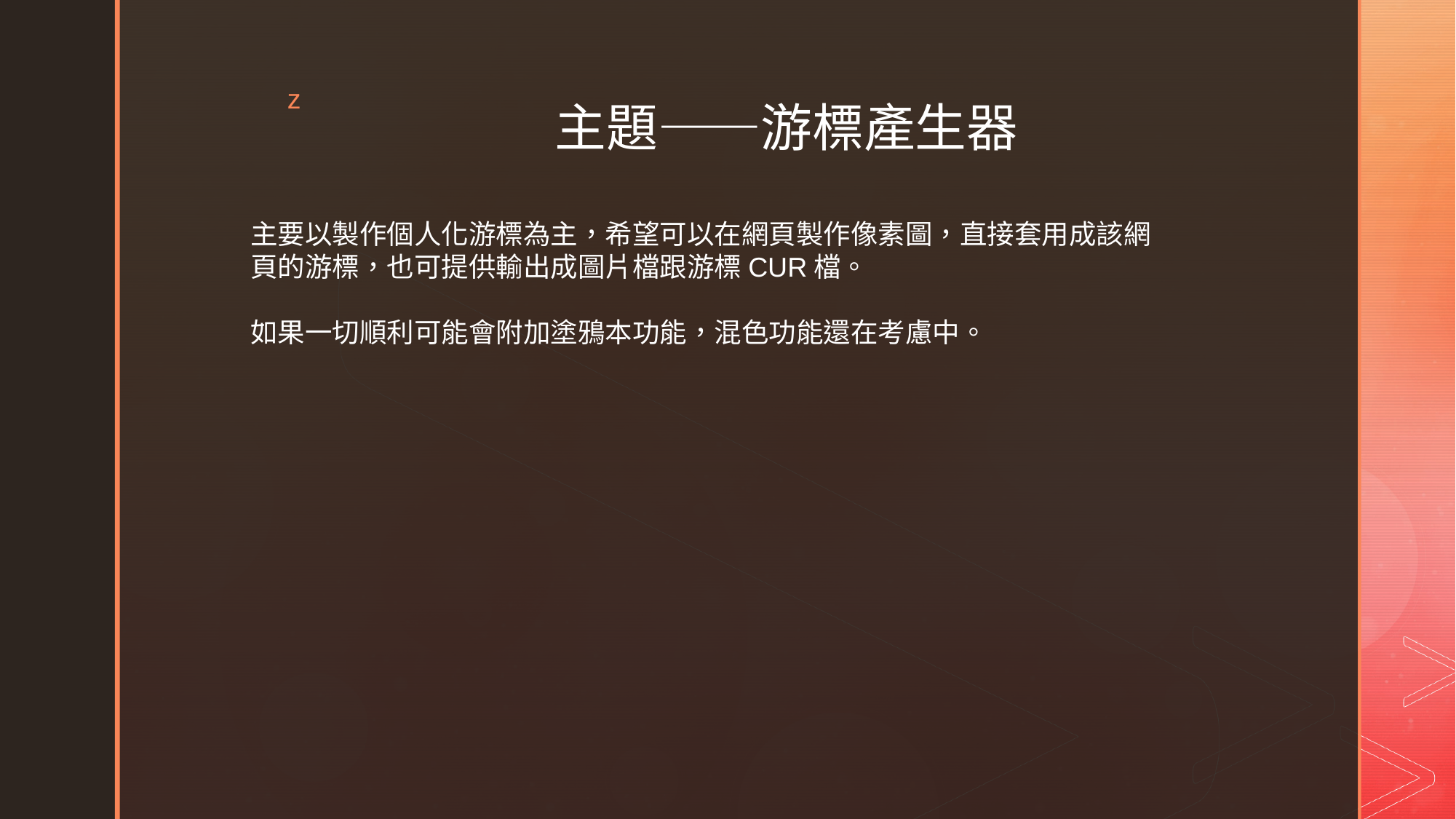

# 主題——游標產生器
主要以製作個人化游標為主，希望可以在網頁製作像素圖，直接套用成該網頁的游標，也可提供輸出成圖片檔跟游標CUR檔。

如果一切順利可能會附加塗鴉本功能，混色功能還在考慮中。